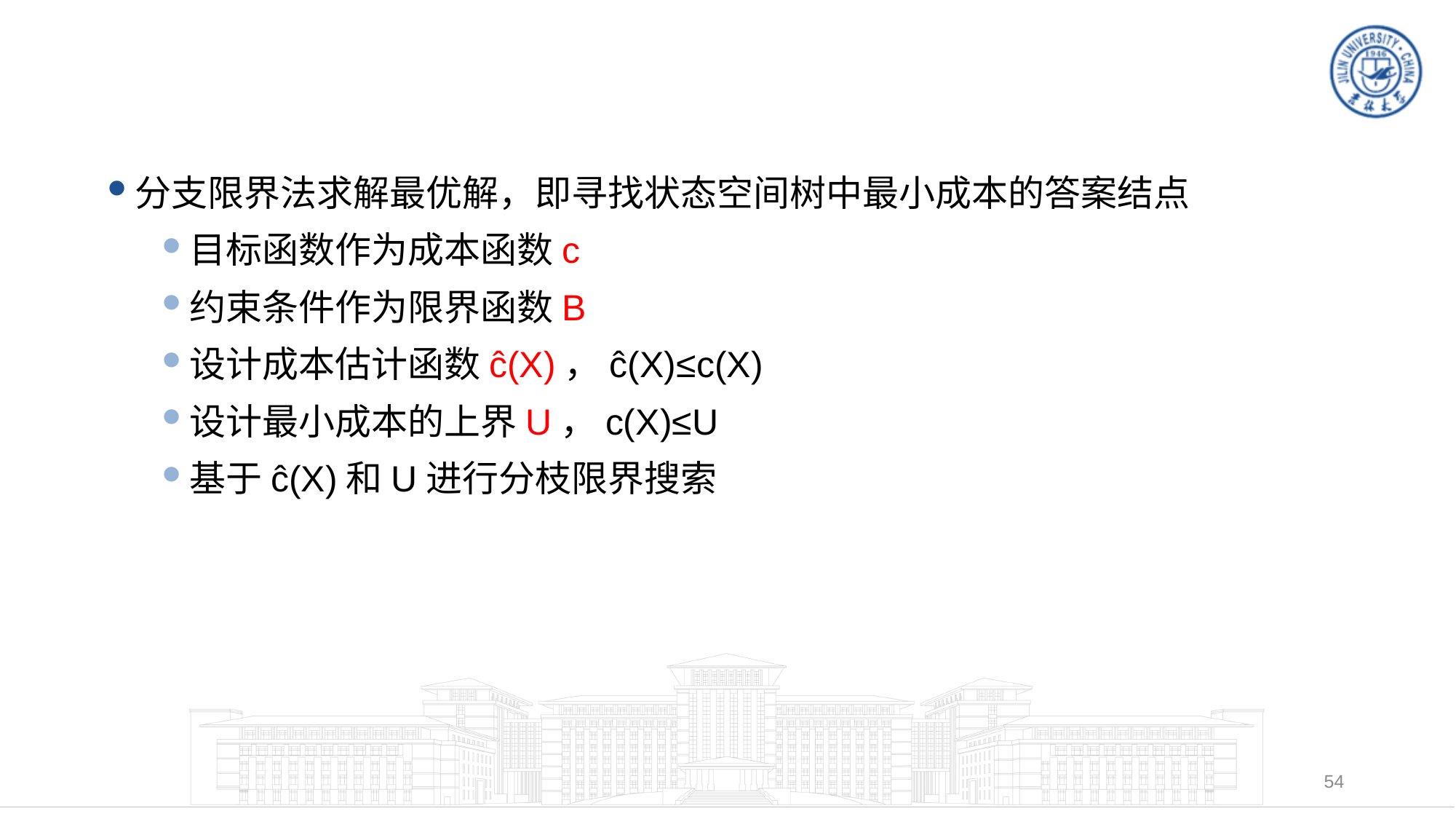

分支限界法求解最优解，即寻找状态空间树中最小成本的答案结点
目标函数作为成本函数c
约束条件作为限界函数B
设计成本估计函数ĉ(X)，ĉ(X)≤c(X)
设计最小成本的上界U，c(X)≤U
基于ĉ(X)和U进行分枝限界搜索

54